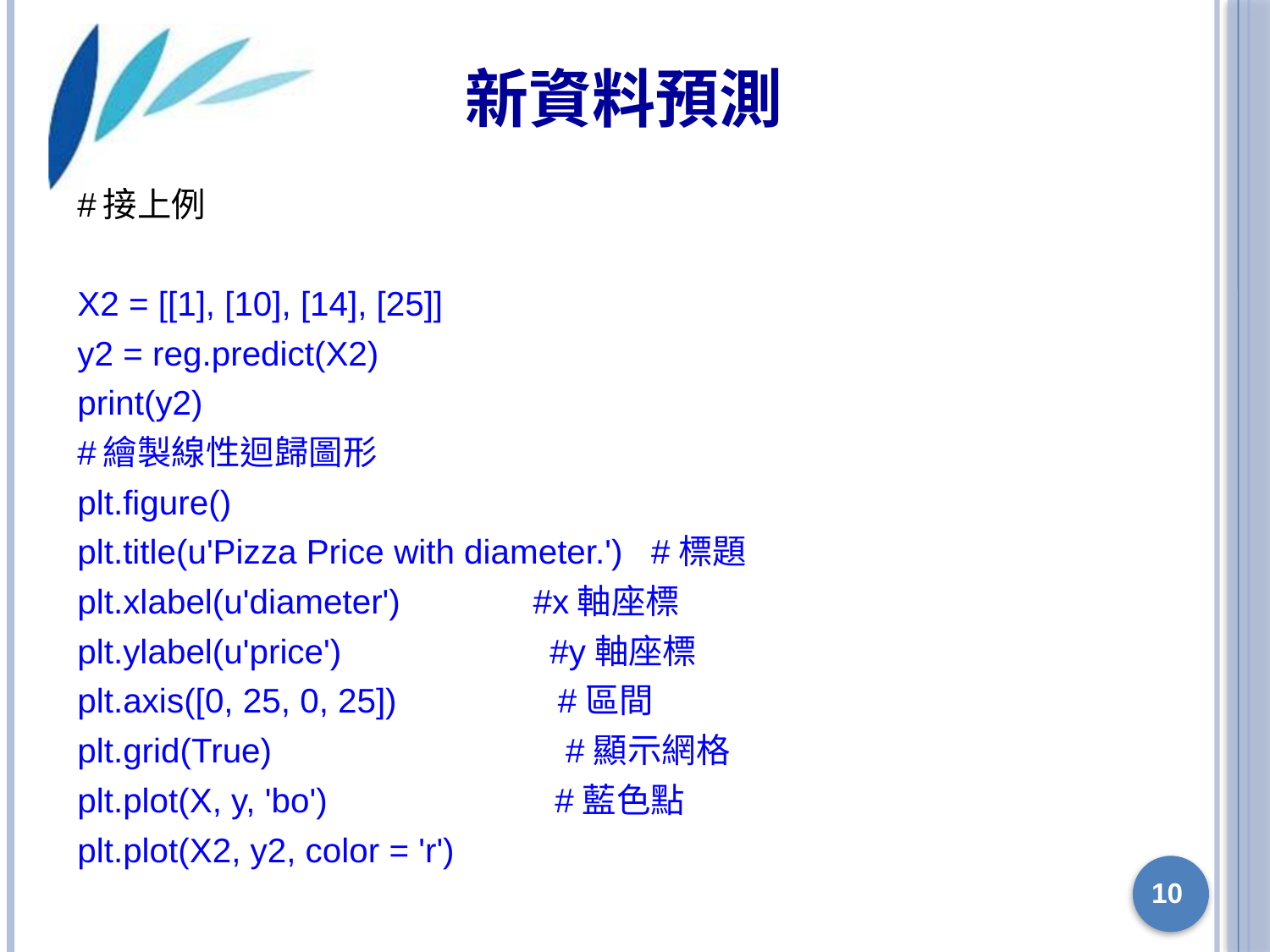

# 新資料預測
#接上例

X2 = [[1], [10], [14], [25]]
y2 = reg.predict(X2)
print(y2)
#繪製線性迴歸圖形
plt.figure()
plt.title(u'Pizza Price with diameter.')   #標題
plt.xlabel(u'diameter')              #x軸座標
plt.ylabel(u'price')                      #y軸座標
plt.axis([0, 25, 0, 25])                 #區間
plt.grid(True)                               #顯示網格
plt.plot(X, y, 'bo')                        #藍色點
plt.plot(X2, y2, color = 'r')
10